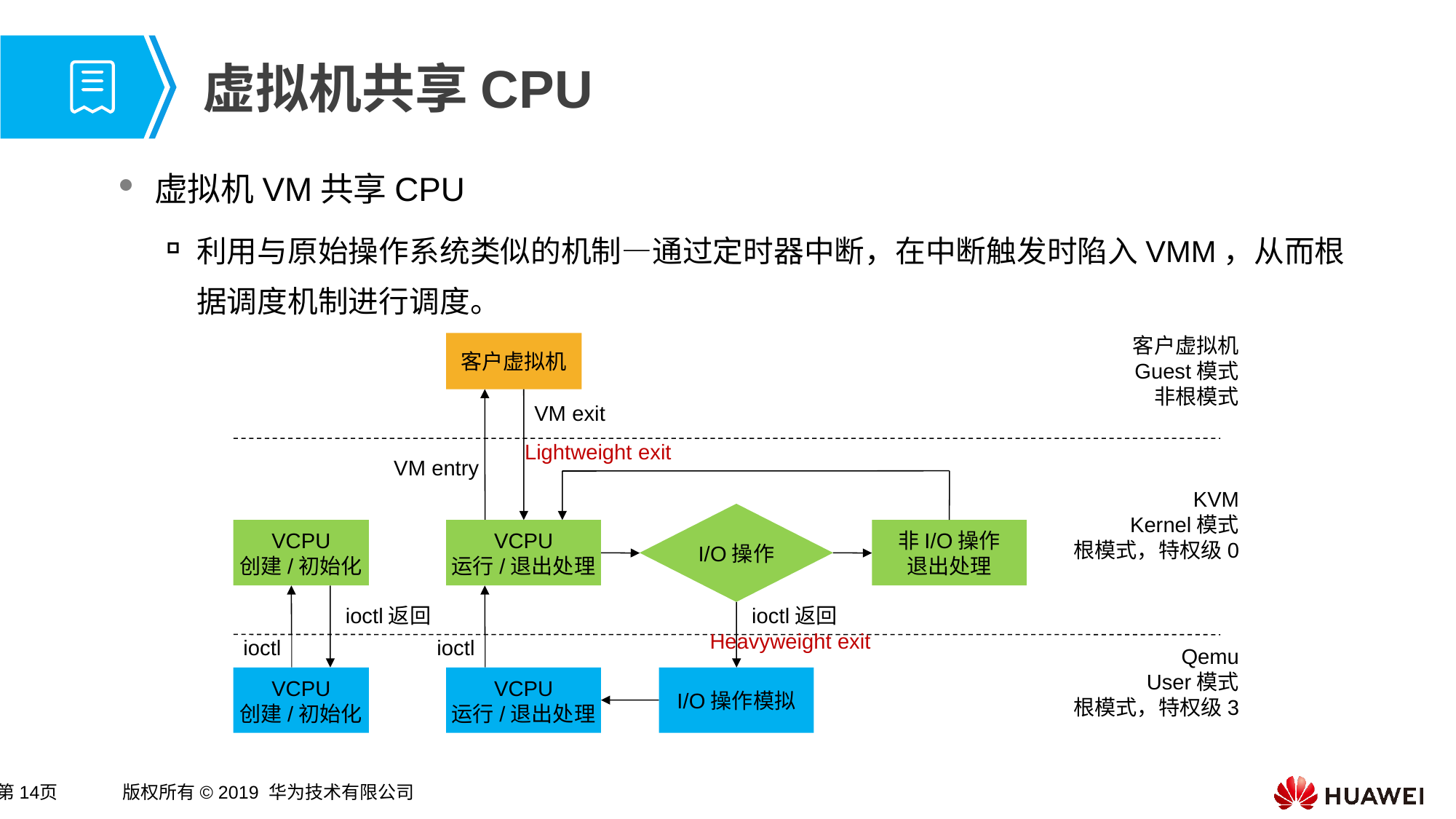

# 虚拟机共享CPU
虚拟机VM共享CPU
利用与原始操作系统类似的机制—通过定时器中断，在中断触发时陷入VMM，从而根据调度机制进行调度。

客户虚拟机
Guest模式
非根模式
客户虚拟机

VM exit
Lightweight exit

VM entry

KVM
Kernel模式
根模式，特权级0
I/O操作
VCPU
创建/初始化
VCPU
运行/退出处理
非I/O操作
退出处理

ioctl返回
ioctl返回

Heavyweight exit

ioctl
ioctl
Qemu
User模式
根模式，特权级3
VCPU
创建/初始化
VCPU
运行/退出处理
I/O操作模拟